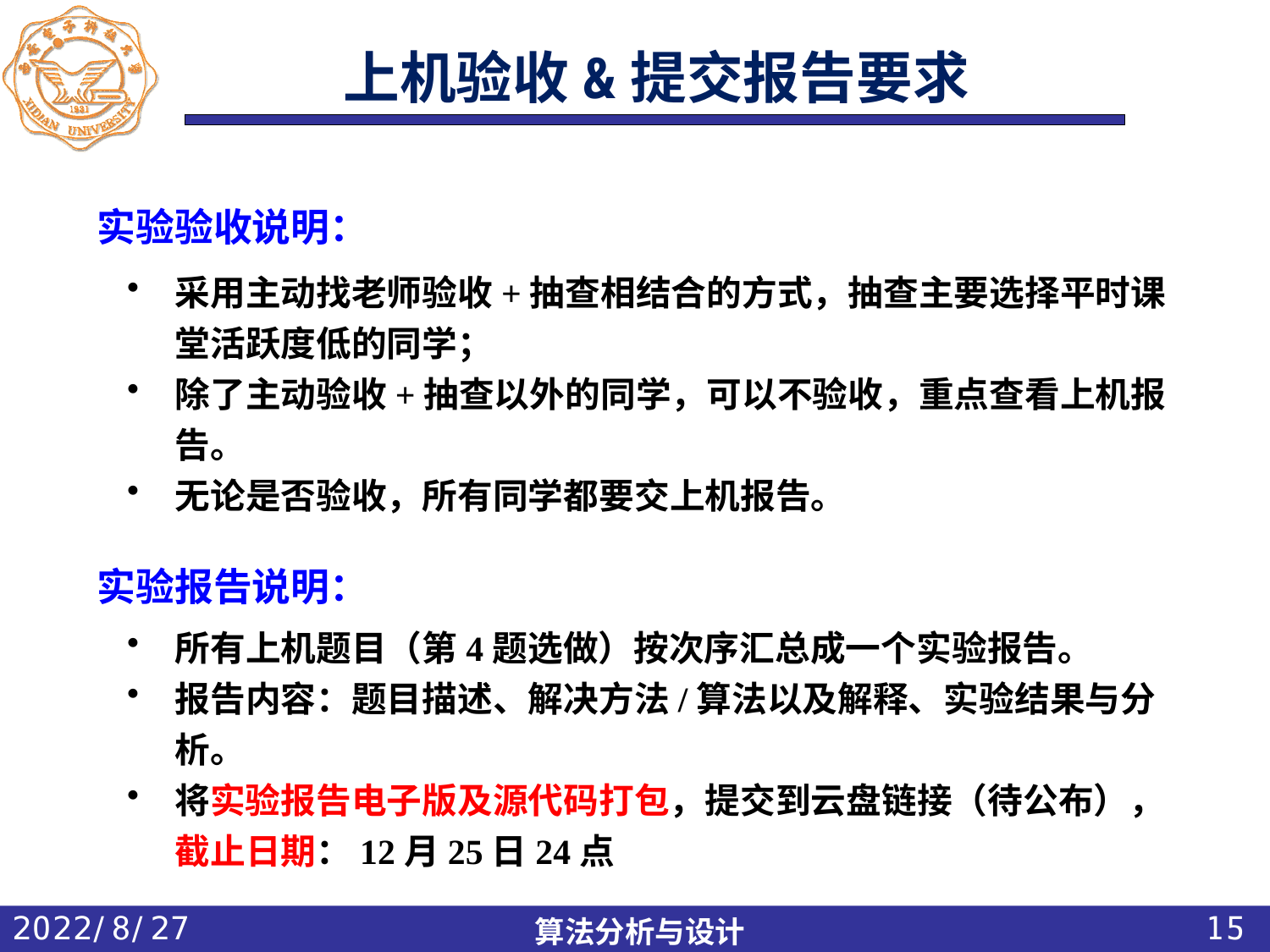

# 上机验收&提交报告要求
实验验收说明：
采用主动找老师验收+抽查相结合的方式，抽查主要选择平时课堂活跃度低的同学；
除了主动验收+抽查以外的同学，可以不验收，重点查看上机报告。
无论是否验收，所有同学都要交上机报告。

所有上机题目（第4题选做）按次序汇总成一个实验报告。
报告内容：题目描述、解决方法/算法以及解释、实验结果与分析。
将实验报告电子版及源代码打包，提交到云盘链接（待公布），截止日期：12月25日24点

实验报告说明：
2022/8/27
15